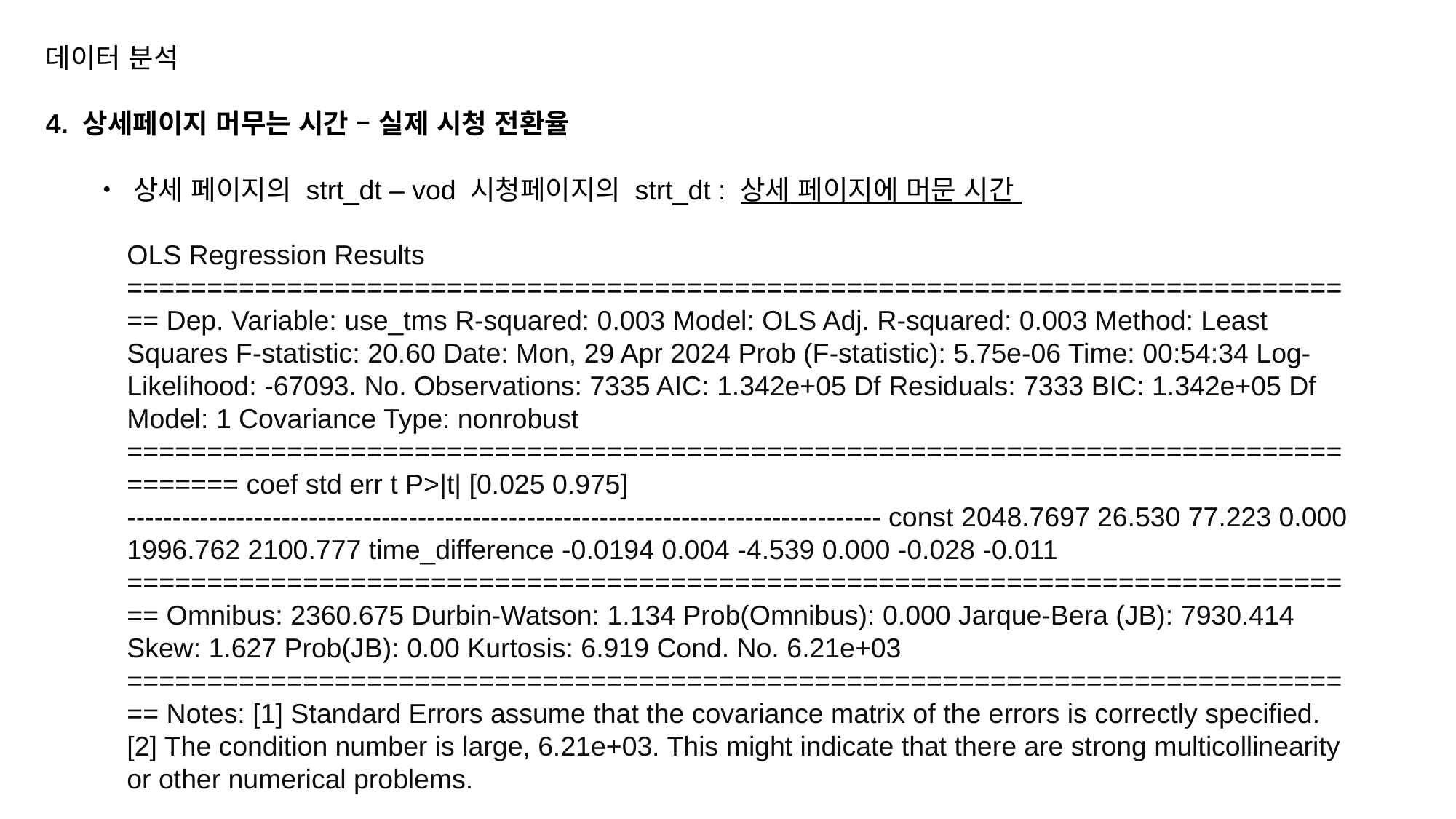

데이터 분석

4. 상세페이지 머무는 시간 – 실제 시청 전환율
• 상세 페이지의 strt_dt – vod 시청페이지의 strt_dt : 상세 페이지에 머문 시간
OLS Regression Results ============================================================================== Dep. Variable: use_tms R-squared: 0.003 Model: OLS Adj. R-squared: 0.003 Method: Least Squares F-statistic: 20.60 Date: Mon, 29 Apr 2024 Prob (F-statistic): 5.75e-06 Time: 00:54:34 Log-Likelihood: -67093. No. Observations: 7335 AIC: 1.342e+05 Df Residuals: 7333 BIC: 1.342e+05 Df Model: 1 Covariance Type: nonrobust =================================================================================== coef std err t P>|t| [0.025 0.975] ----------------------------------------------------------------------------------- const 2048.7697 26.530 77.223 0.000 1996.762 2100.777 time_difference -0.0194 0.004 -4.539 0.000 -0.028 -0.011 ============================================================================== Omnibus: 2360.675 Durbin-Watson: 1.134 Prob(Omnibus): 0.000 Jarque-Bera (JB): 7930.414 Skew: 1.627 Prob(JB): 0.00 Kurtosis: 6.919 Cond. No. 6.21e+03 ============================================================================== Notes: [1] Standard Errors assume that the covariance matrix of the errors is correctly specified. [2] The condition number is large, 6.21e+03. This might indicate that there are strong multicollinearity or other numerical problems.